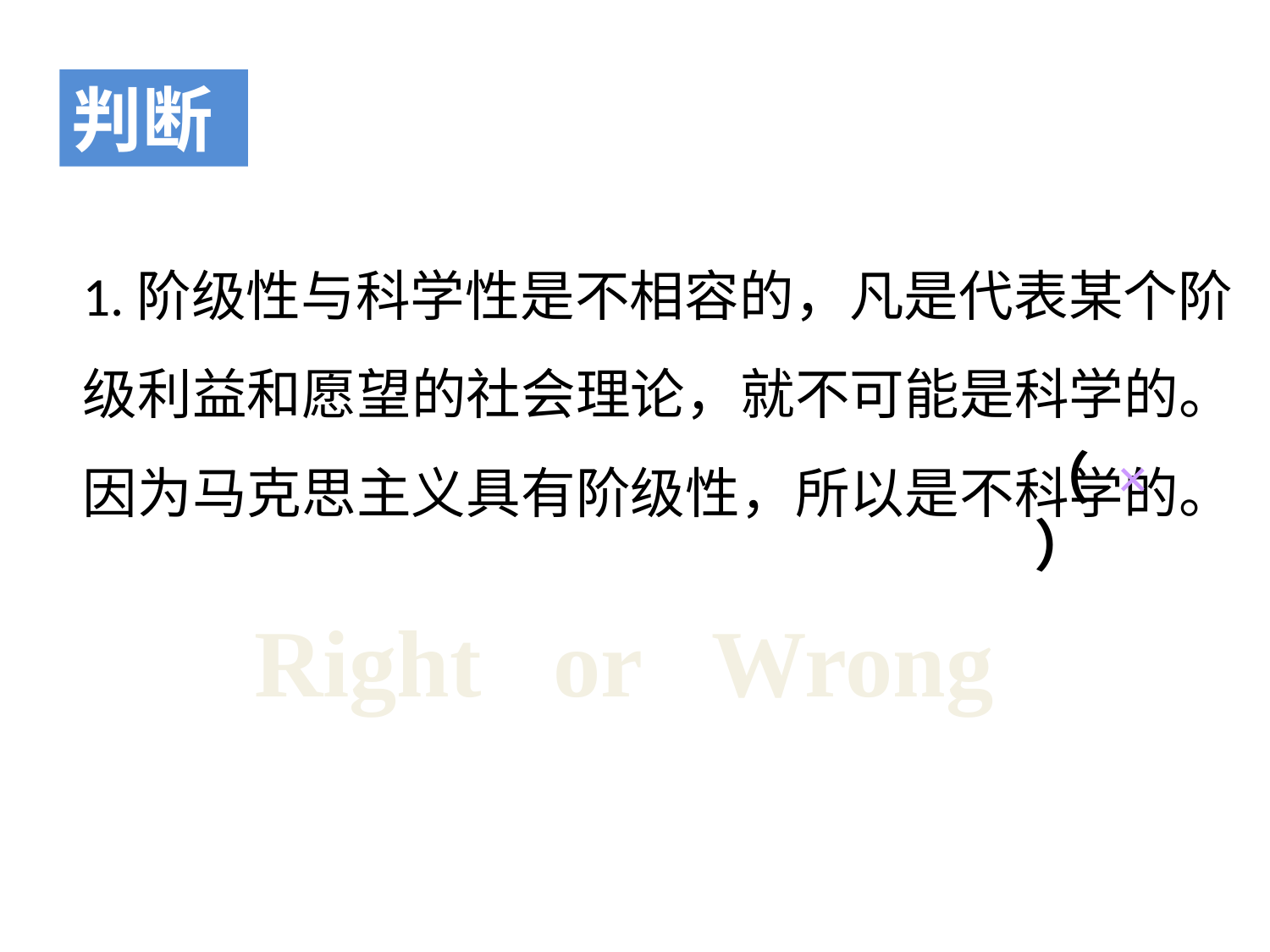

判断
    1.阶级性与科学性是不相容的，凡是代表某个阶级利益和愿望的社会理论，就不可能是科学的。因为马克思主义具有阶级性，所以是不科学的。
（ × ）

Right   or   Wrong